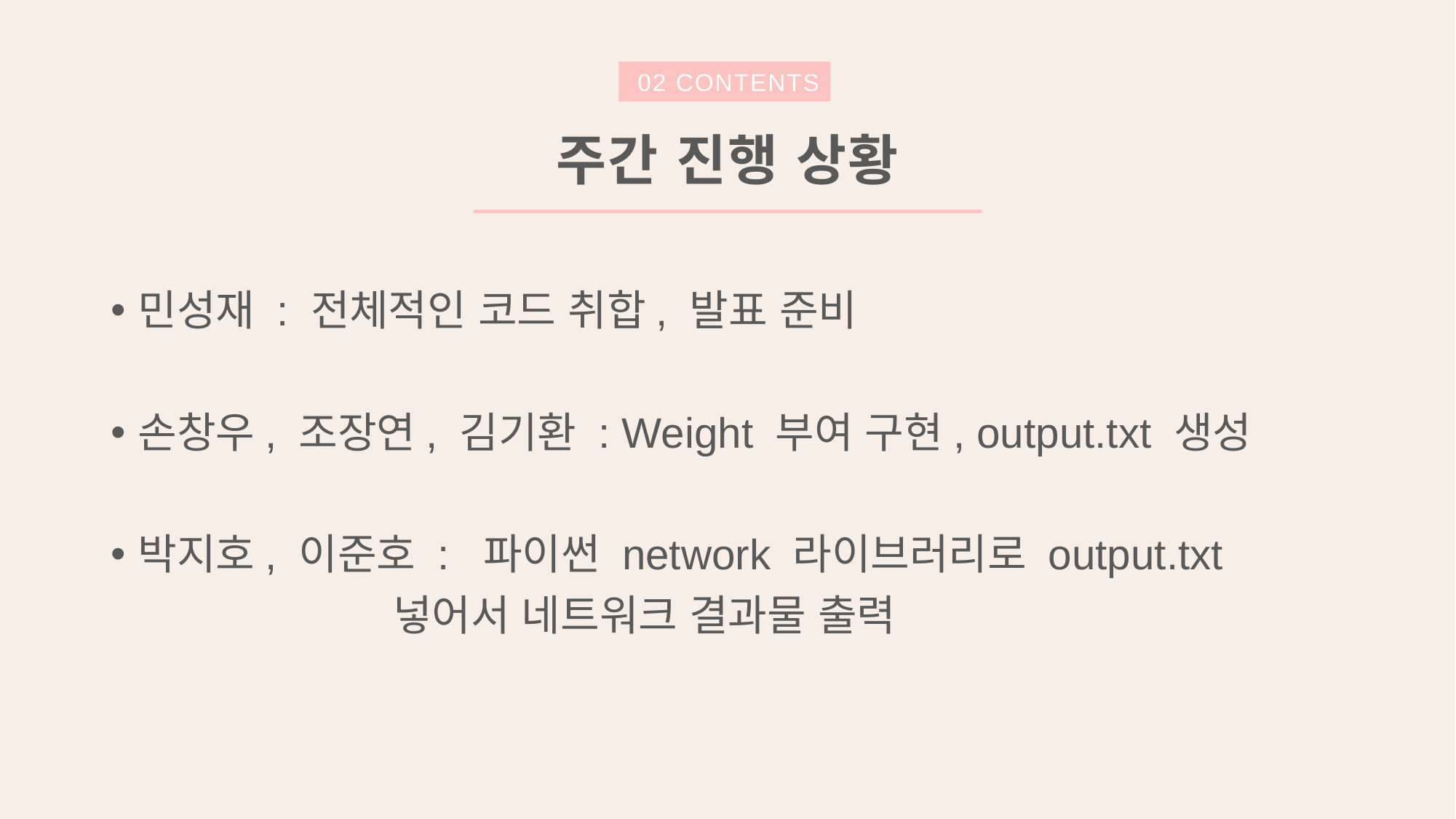

02 CONTENTS
주간 진행 상황

민성재 : 전체적인 코드 취합, 발표 준비

손창우, 조장연, 김기환 : Weight 부여 구현, output.txt 생성

박지호, 이준호 :  파이썬 network 라이브러리로 output.txt
                       넣어서 네트워크 결과물 출력